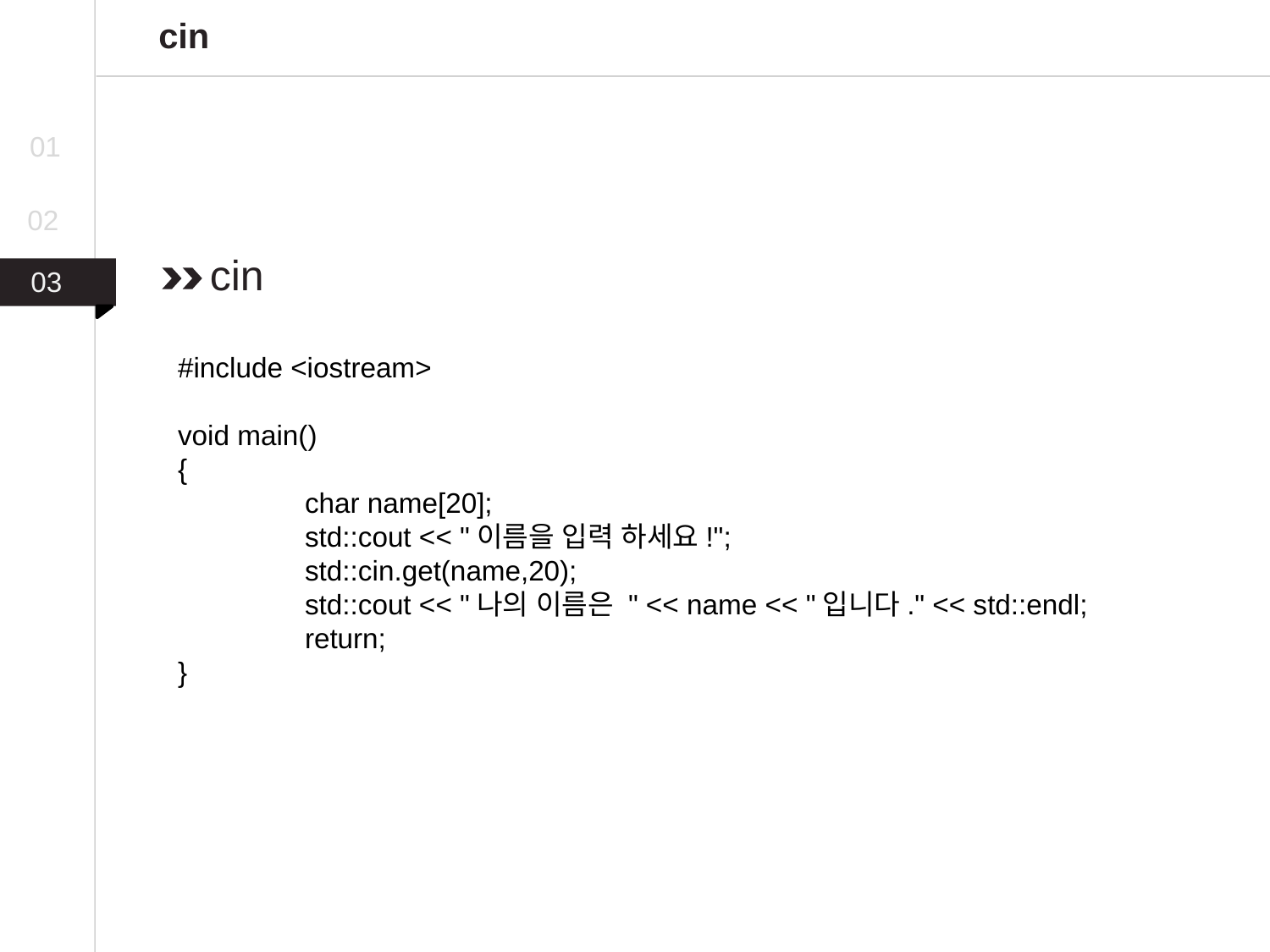

cin
01
02
 cin
03

03
02

#include <iostream>

void main()
{
	char name[20];
	std::cout << "이름을 입력 하세요!";
	std::cin.get(name,20);
	std::cout << "나의 이름은 " << name << "입니다." << std::endl;
	return;
}